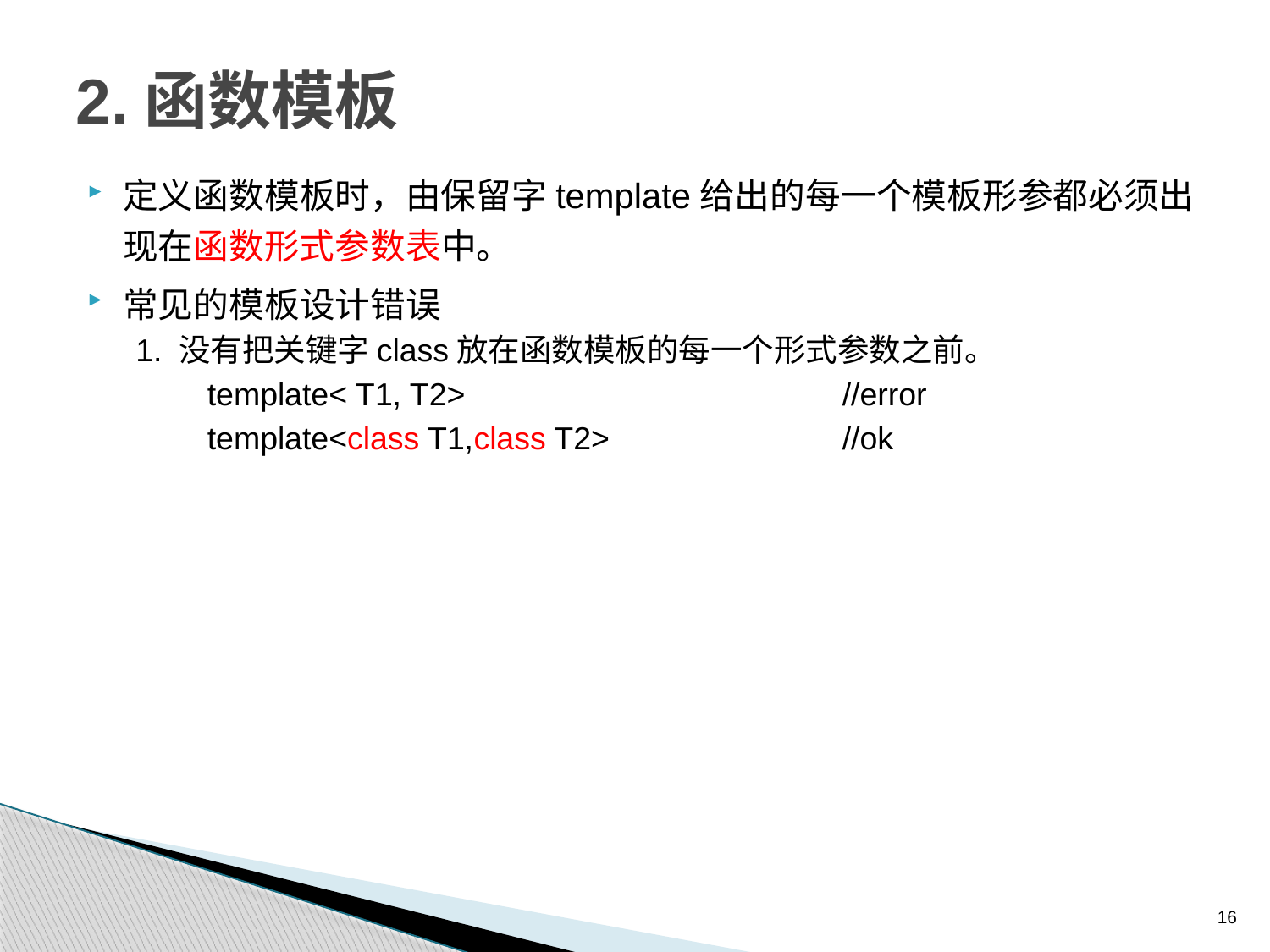

# 2.函数模板
定义函数模板时，由保留字template给出的每一个模板形参都必须出现在函数形式参数表中。
常见的模板设计错误
1. 没有把关键字class放在函数模板的每一个形式参数之前。
	template< T1, T2>			//error
	template<class T1,class T2>		//ok

16